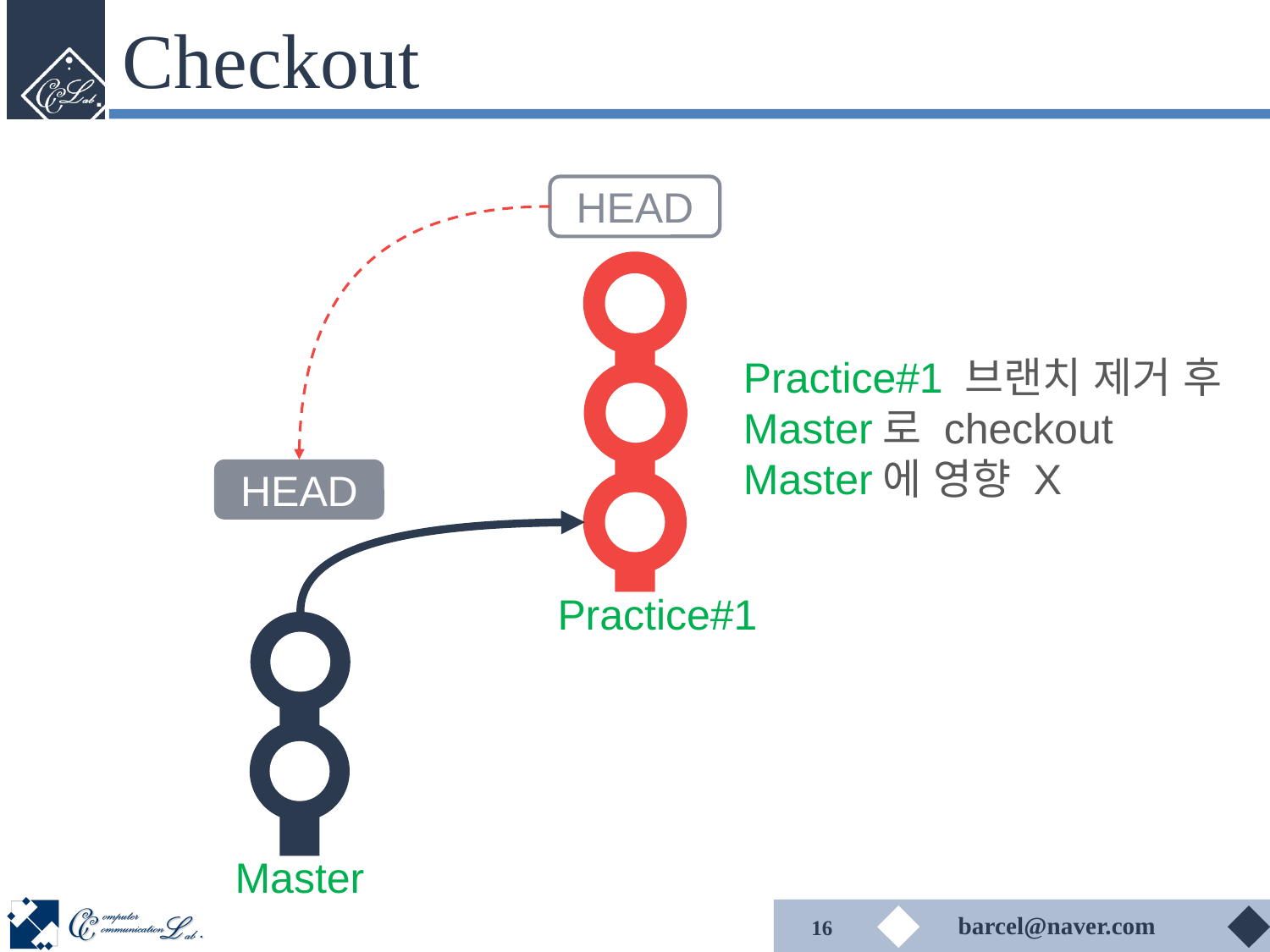

# Checkout
HEAD

Practice#1 브랜치 제거 후
Master로 checkout
Master에 영향 X

HEAD

Practice#1

Master
Master